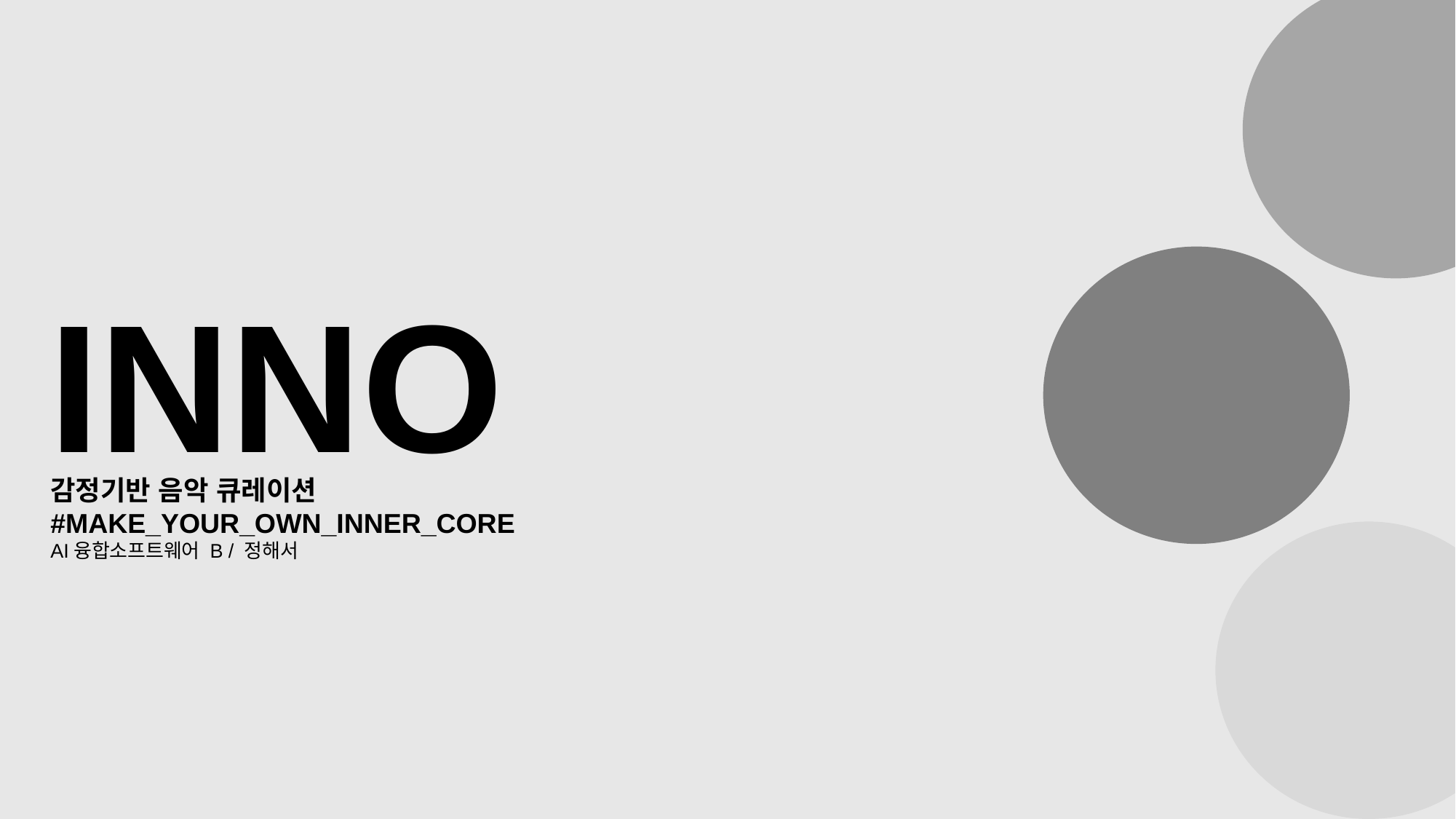

# INNO
감정기반 음악 큐레이션
#MAKE_YOUR_OWN_INNER_CORE
AI융합소프트웨어 B / 정해서